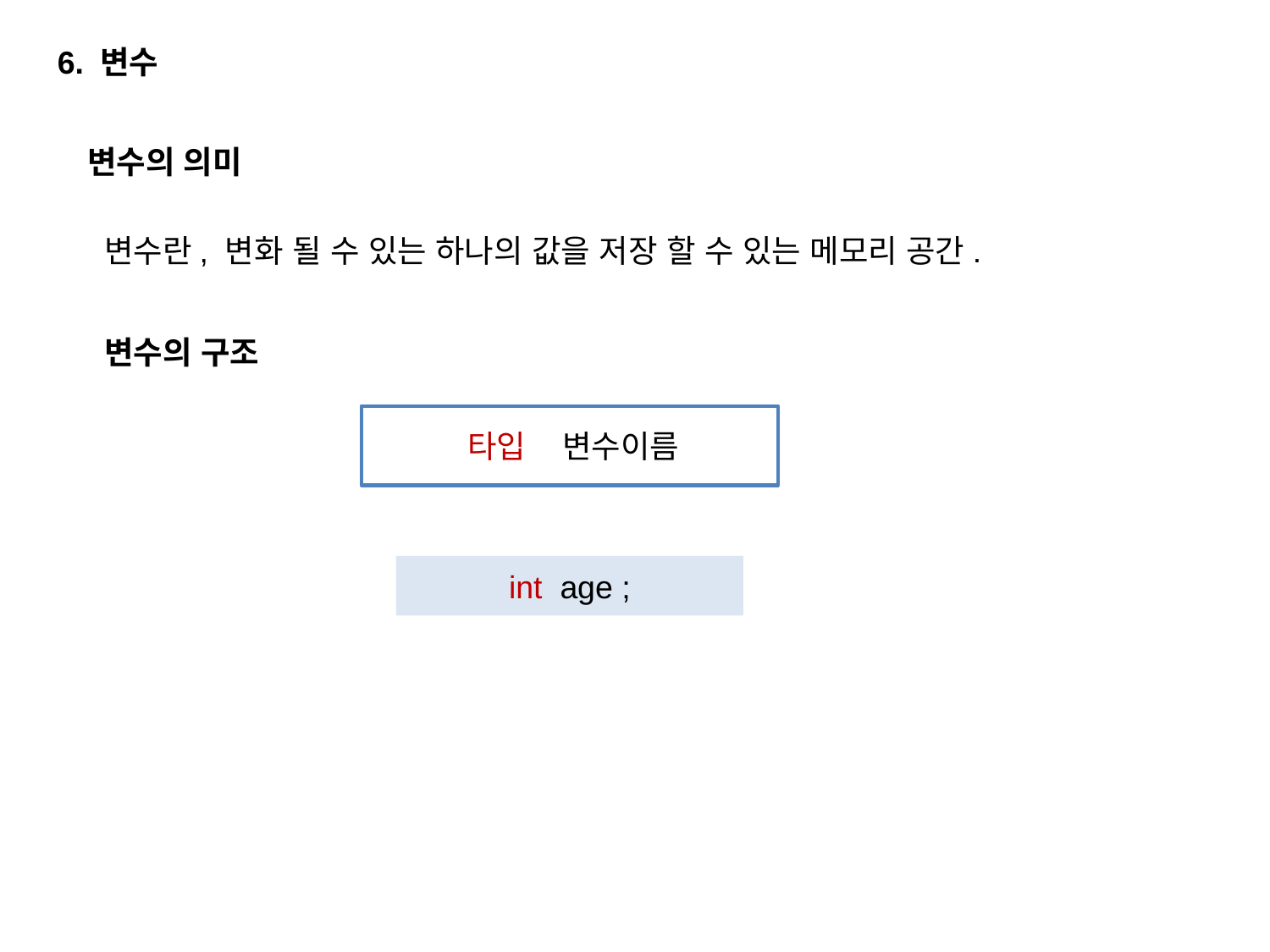

6. 변수
변수의 의미
변수란, 변화 될 수 있는 하나의 값을 저장 할 수 있는 메모리 공간.
변수의 구조

타입
변수이름
int  age ;